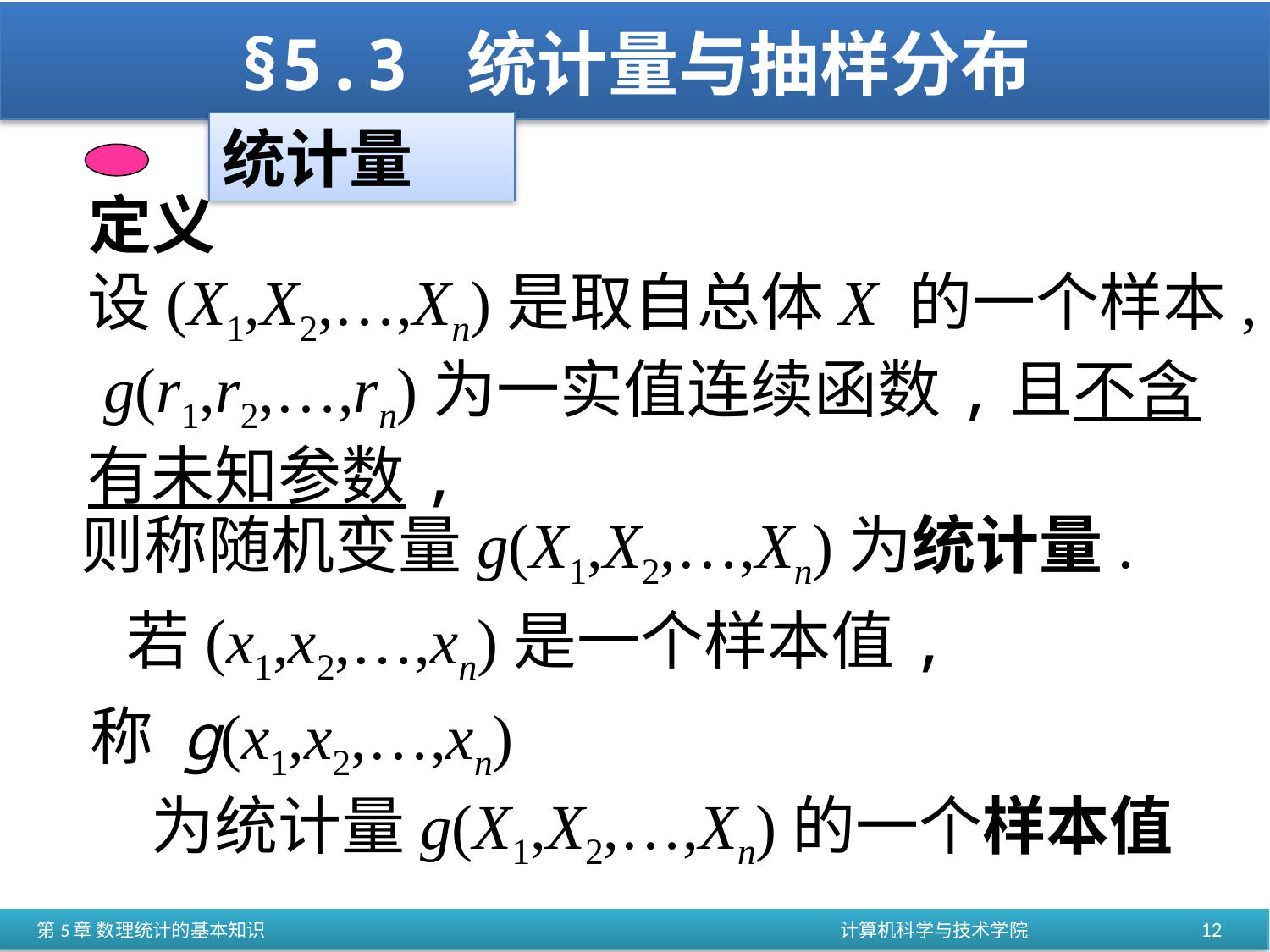

# §5.3 统计量与抽样分布
统计量

定义
设(X1,X2,…,Xn)是取自总体X 的一个样本, g(r1,r2,…,rn)为一实值连续函数,且不含有未知参数,
则称随机变量g(X1,X2,…,Xn)为统计量.
若(x1,x2,…,xn)是一个样本值,

称 g(x1,x2,…,xn)
为统计量g(X1,X2,…,Xn)的一个样本值